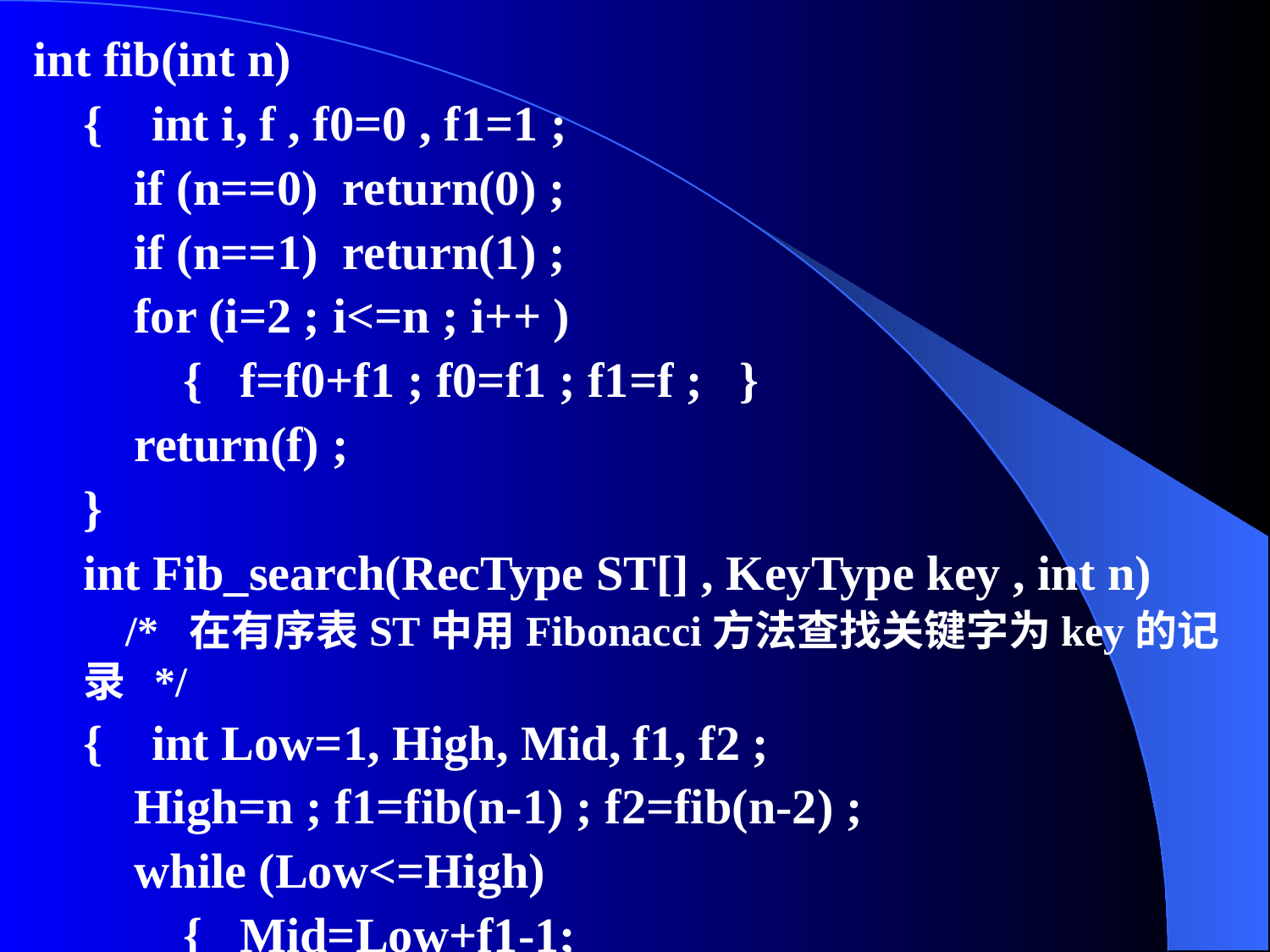

int fib(int n)
{    int i, f , f0=0 , f1=1 ;
if (n==0)  return(0) ;
if (n==1)  return(1) ;
for (i=2 ; i<=n ; i++ )
{   f=f0+f1 ; f0=f1 ; f1=f ;   }
return(f) ;
}
int Fib_search(RecType ST[] , KeyType key , int n)
    /*  在有序表ST中用Fibonacci方法查找关键字为key的记录  */
{    int Low=1, High, Mid, f1, f2 ;
High=n ; f1=fib(n-1) ; f2=fib(n-2) ;
while (Low<=High)
{   Mid=Low+f1-1;